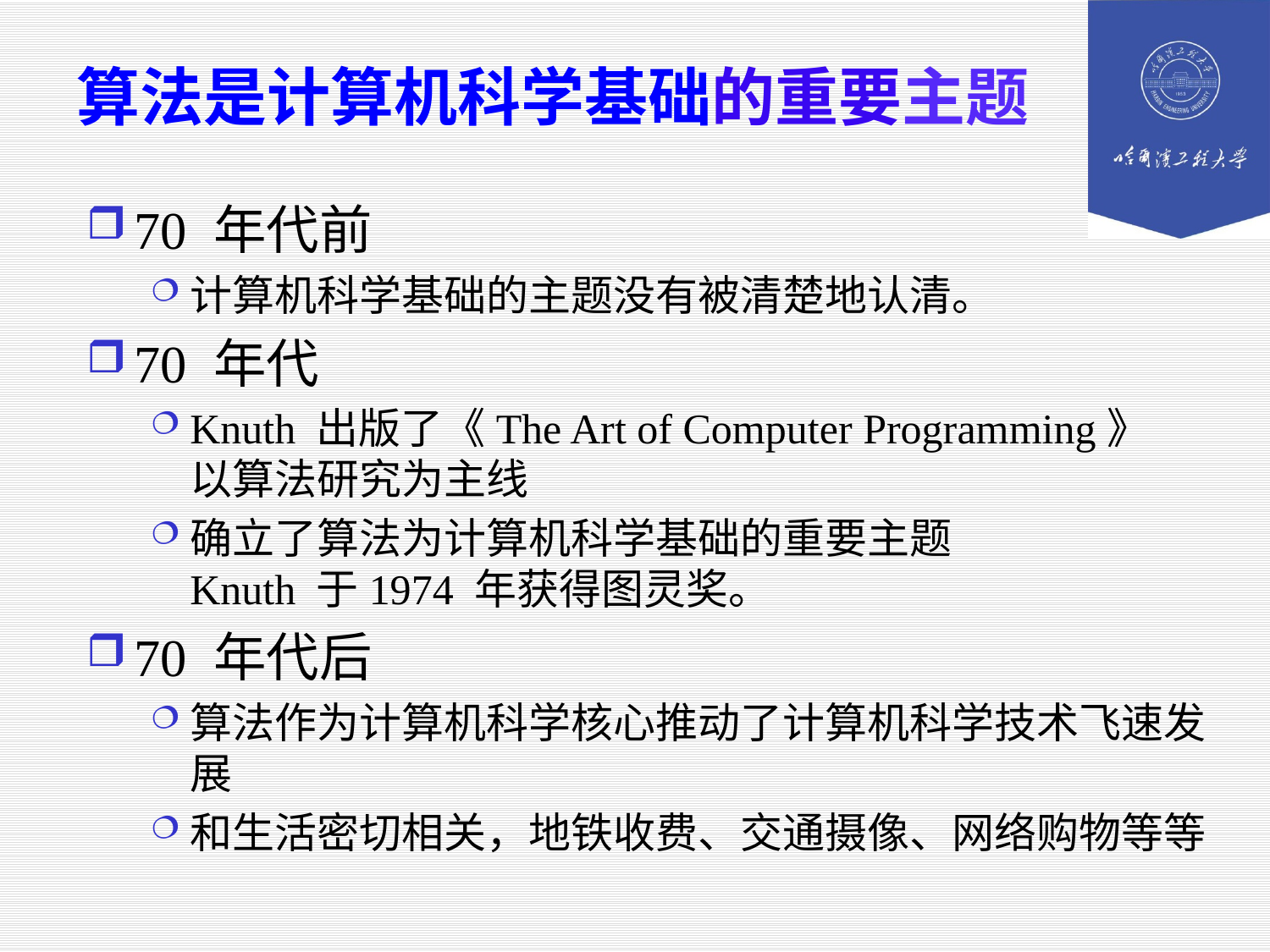

# 算法是计算机科学基础的重要主题
70 年代前
计算机科学基础的主题没有被清楚地认清。
70 年代
Knuth 出版了《The Art of Computer Programming》
以算法研究为主线
确立了算法为计算机科学基础的重要主题
Knuth 于1974 年获得图灵奖。
70 年代后
算法作为计算机科学核心推动了计算机科学技术飞速发展
和生活密切相关，地铁收费、交通摄像、网络购物等等